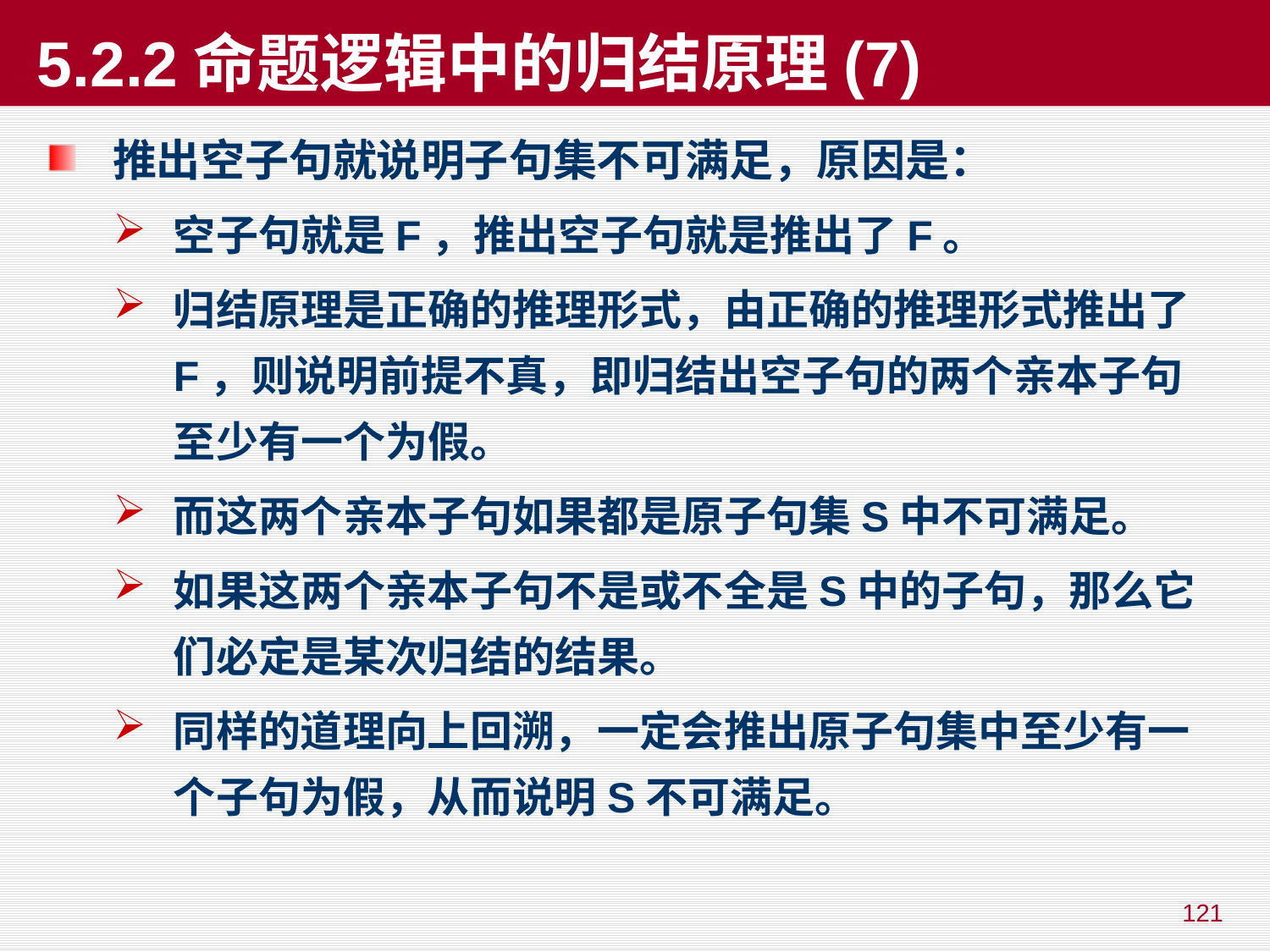

# 5.2.2命题逻辑中的归结原理(7)
推出空子句就说明子句集不可满足，原因是：
空子句就是F，推出空子句就是推出了F。
归结原理是正确的推理形式，由正确的推理形式推出了F，则说明前提不真，即归结出空子句的两个亲本子句至少有一个为假。
而这两个亲本子句如果都是原子句集S中不可满足。
如果这两个亲本子句不是或不全是S中的子句，那么它们必定是某次归结的结果。
同样的道理向上回溯，一定会推出原子句集中至少有一个子句为假，从而说明S不可满足。
121